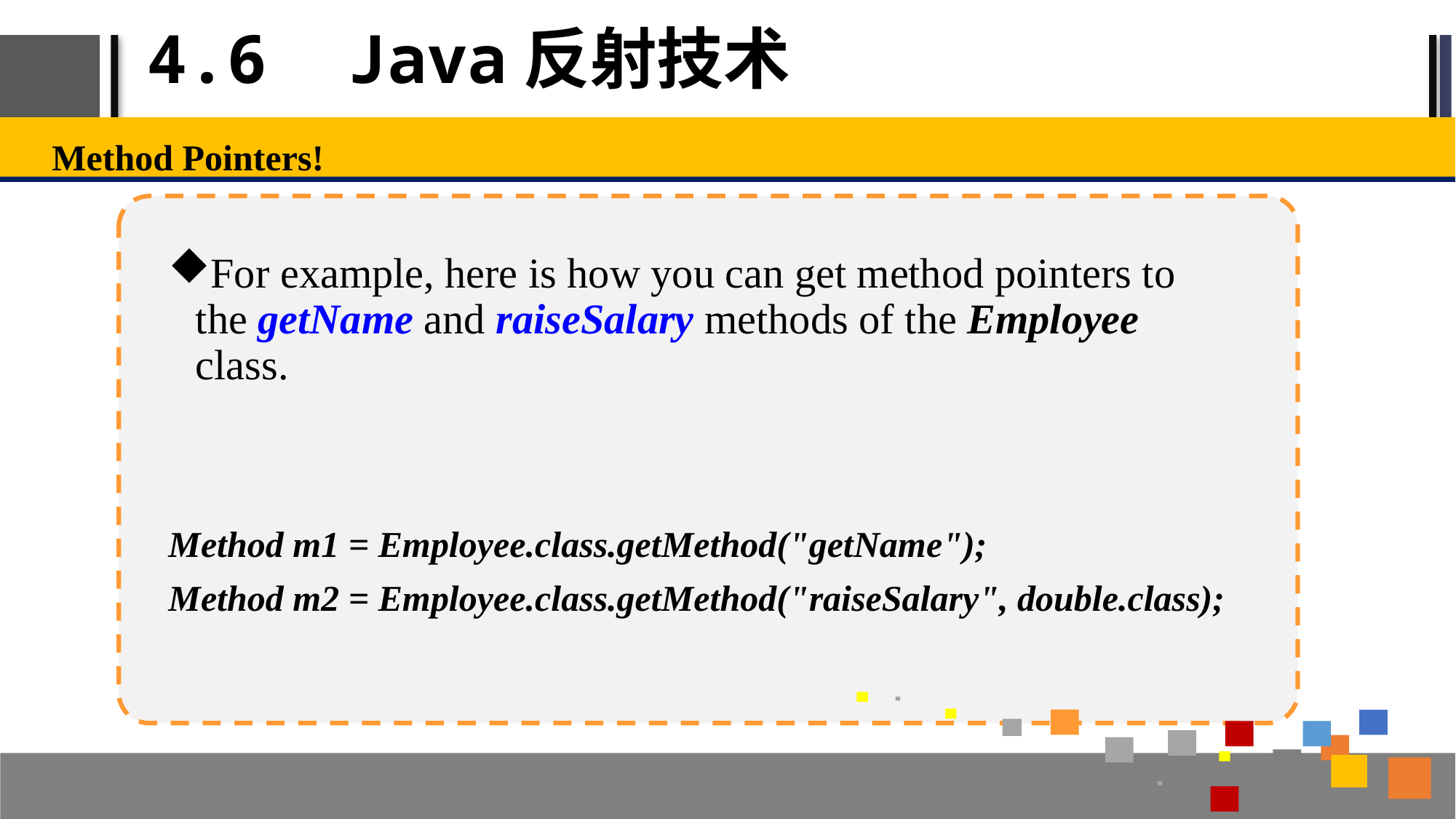

# 4.6  Java反射技术

Method Pointers!

For example, here is how you can get method pointers to the getName and raiseSalary methods of the Employee class.

Method m1 = Employee.class.getMethod("getName");
Method m2 = Employee.class.getMethod("raiseSalary", double.class);